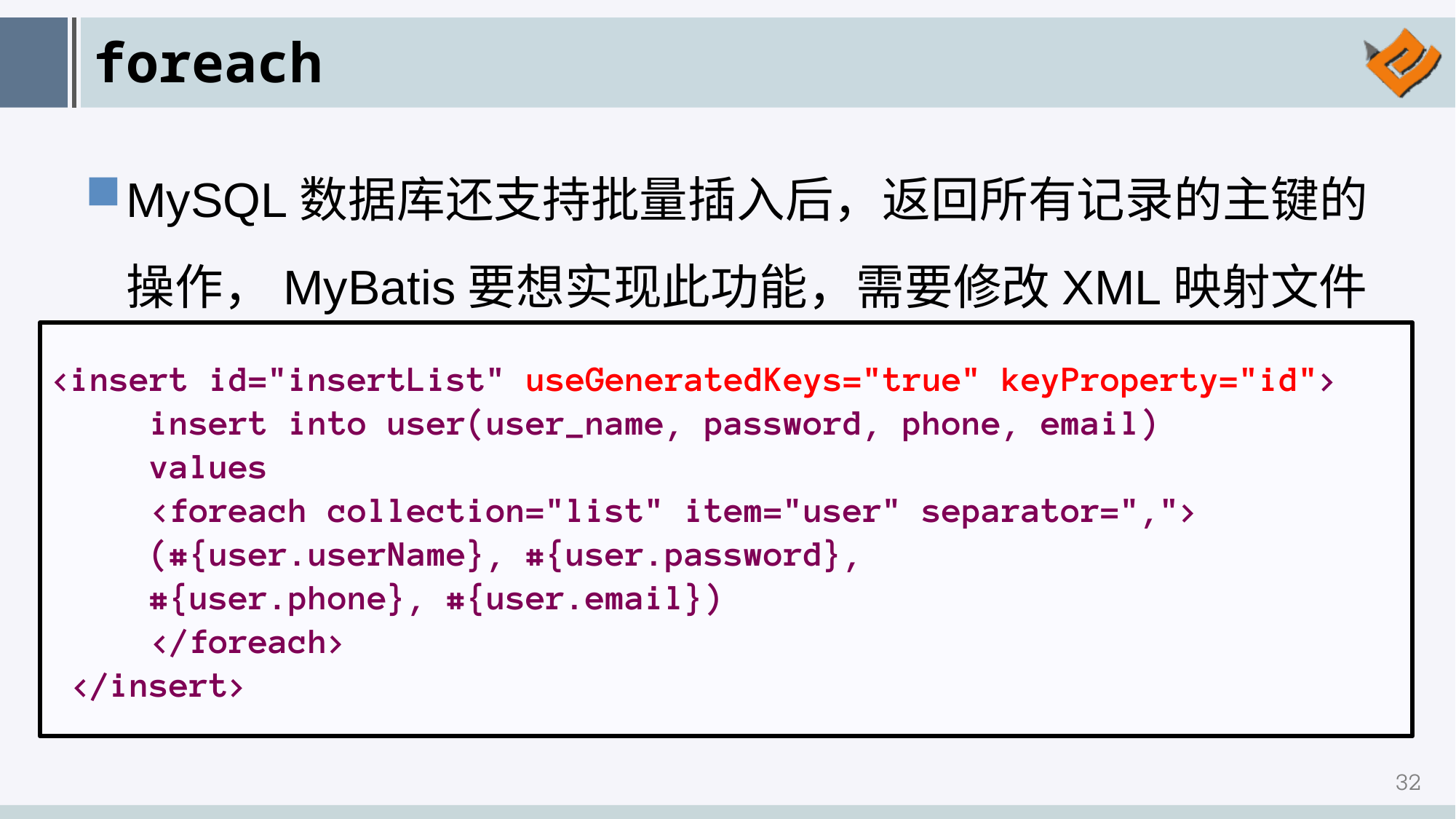

# foreach
MySQL数据库还支持批量插入后，返回所有记录的主键的操作，MyBatis要想实现此功能，需要修改XML映射文件
<insert id="insertList" useGeneratedKeys="true" keyProperty="id">
     insert into user(user_name, password, phone, email)
     values
     <foreach collection="list" item="user" separator=",">
     (#{user.userName}, #{user.password},
     #{user.phone}, #{user.email})
     </foreach>
 </insert>